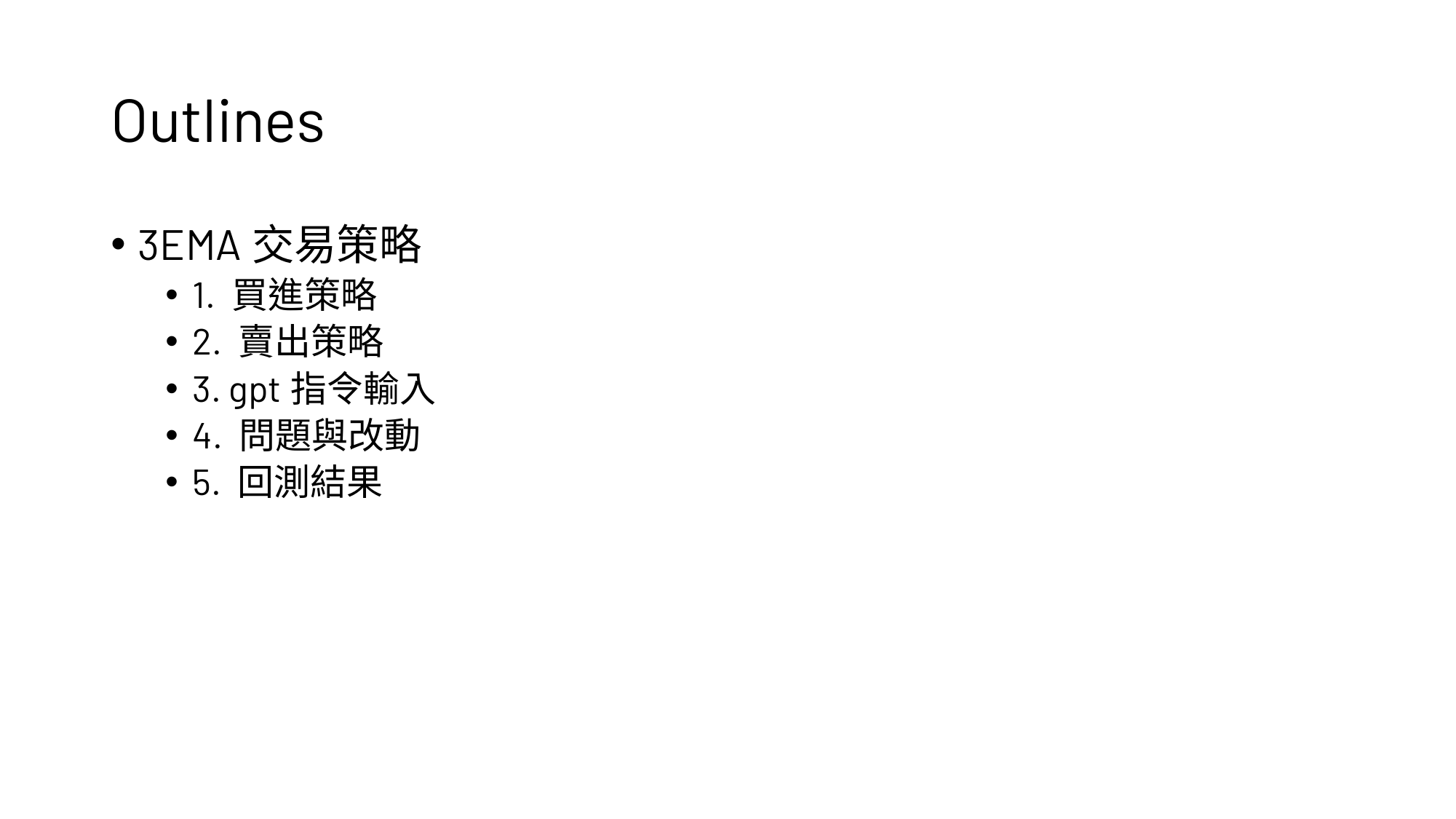

# Outlines
3EMA交易策略
1. 買進策略
2. 賣出策略
3. gpt指令輸入
4. 問題與改動
5. 回測結果